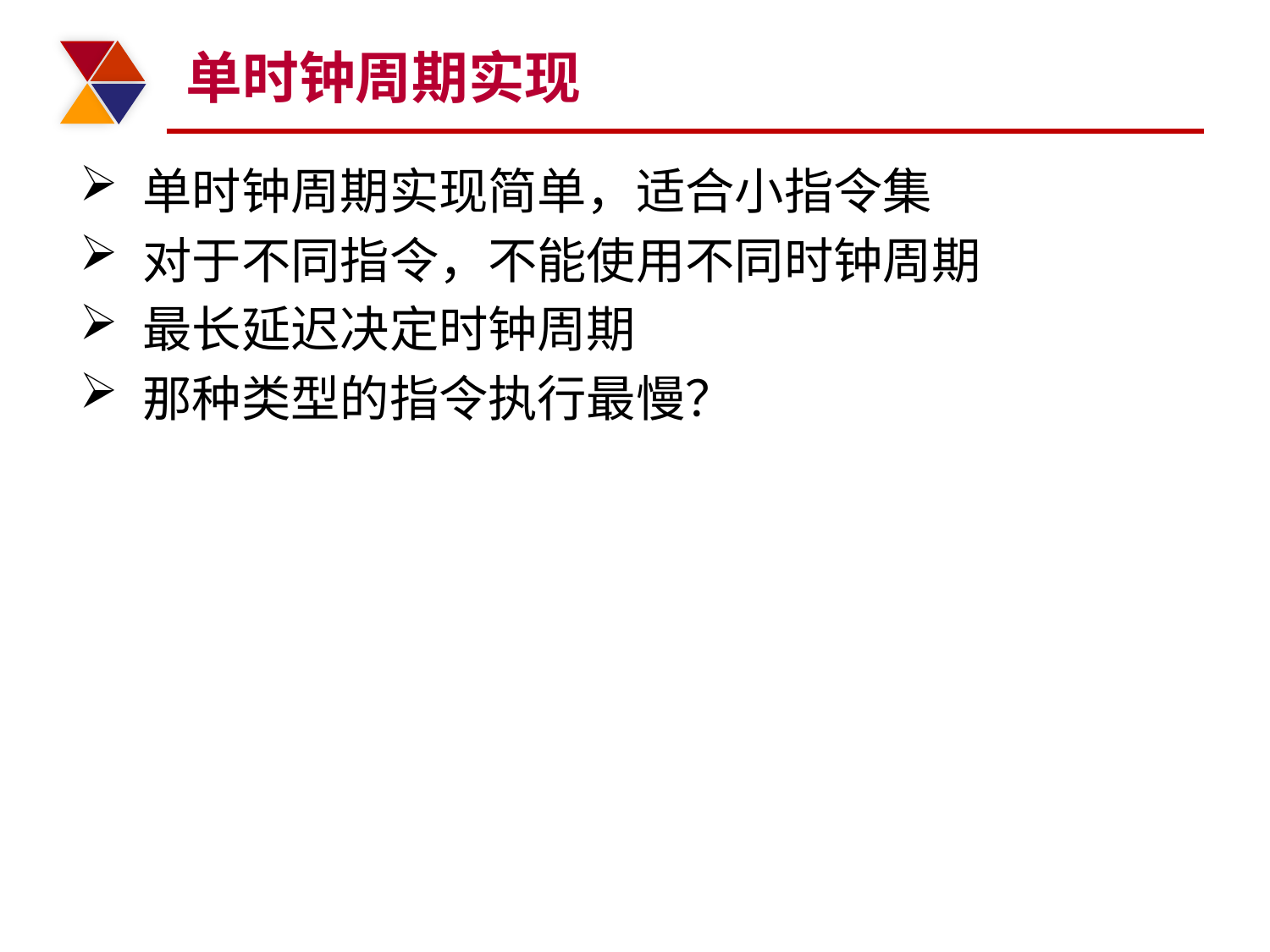

# 单时钟周期实现
单时钟周期实现简单，适合小指令集
对于不同指令，不能使用不同时钟周期
最长延迟决定时钟周期
那种类型的指令执行最慢？